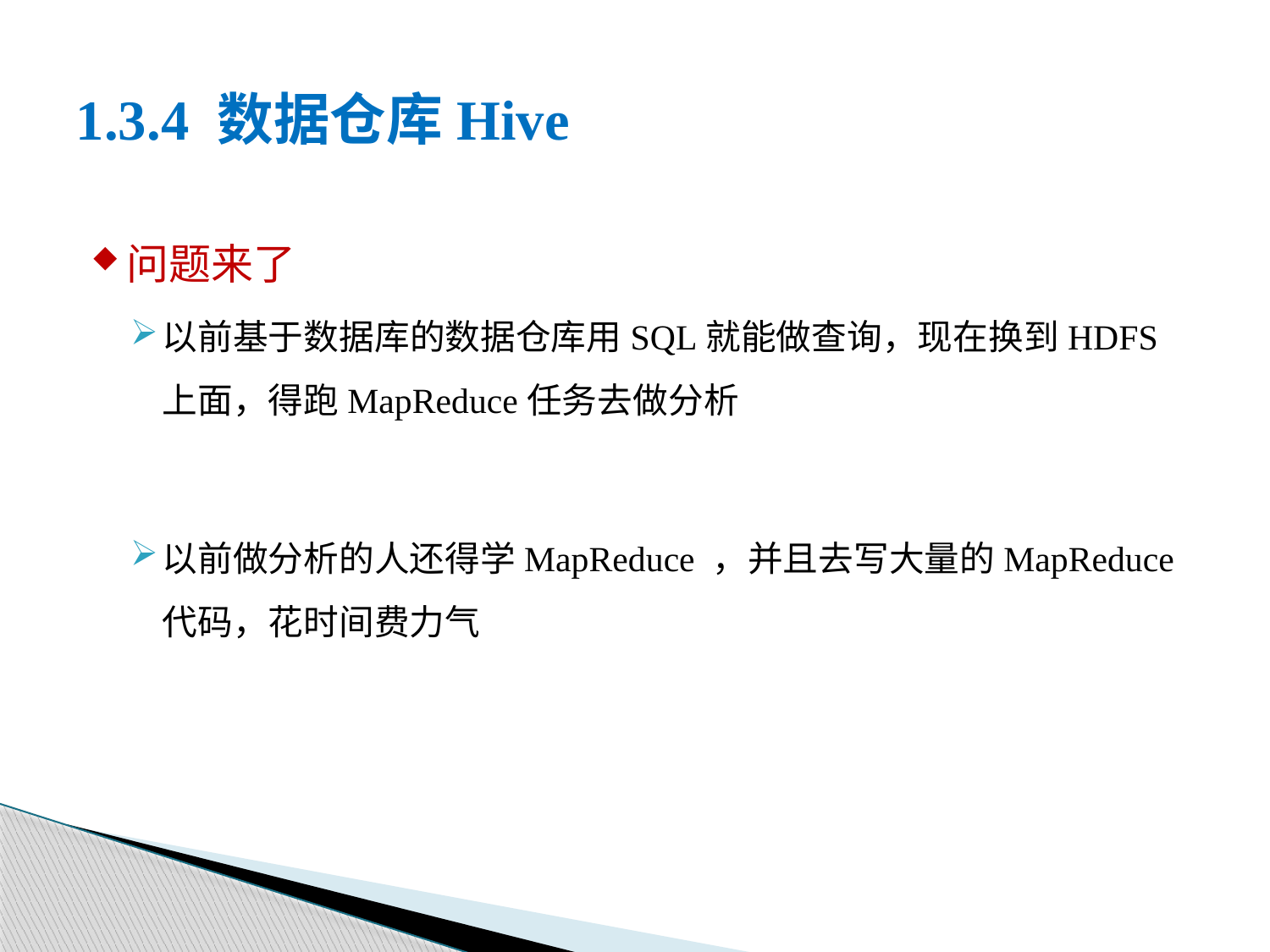

# 1.3.4 数据仓库Hive
问题来了
以前基于数据库的数据仓库用SQL就能做查询，现在换到HDFS上面，得跑MapReduce任务去做分析

以前做分析的人还得学MapReduce ，并且去写大量的MapReduce代码，花时间费力气